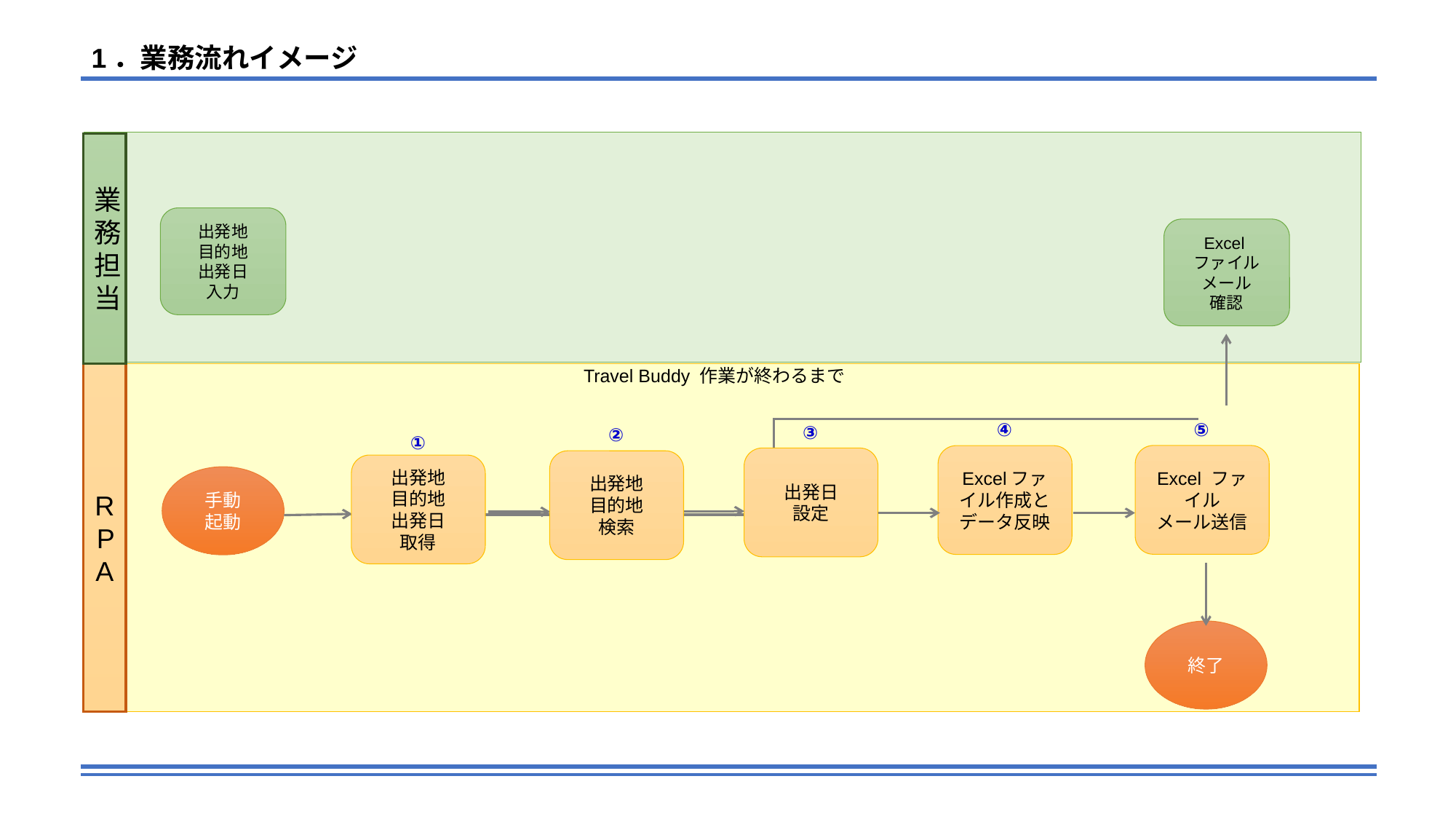

1．業務流れイメージ

業務担当
出発地
目的地
出発日
入力

Excel
ファイル
メール
確認

Travel Buddy 作業が終わるまで
RPA

⑤
Excel ファイル
メール送信
④
Excelファイル作成とデータ反映
③
出発日
設定
②
出発地
目的地
検索
①
出発地
目的地
出発日
取得
手動
起動
終了